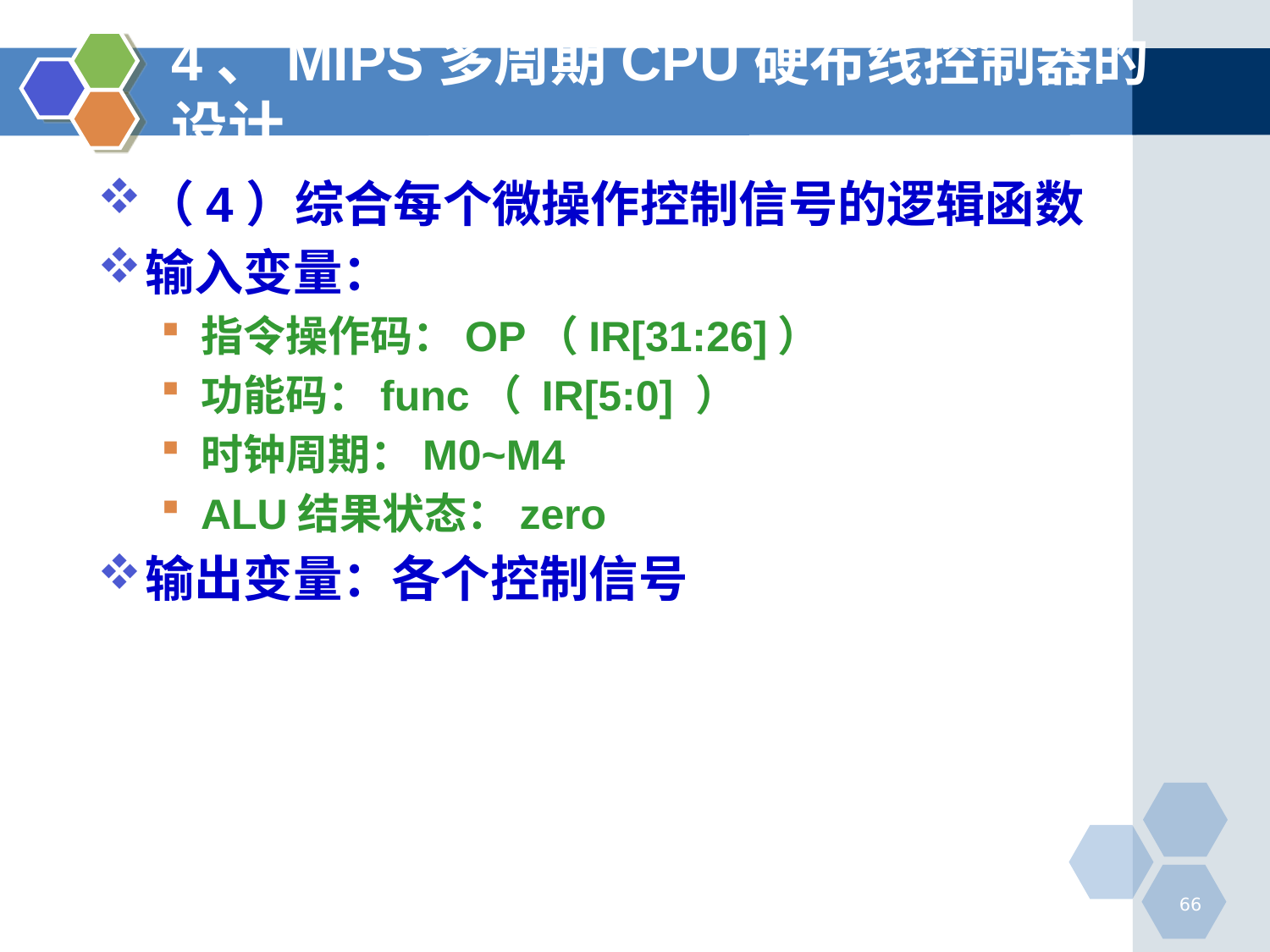

# 4、MIPS多周期CPU硬布线控制器的设计
（4）综合每个微操作控制信号的逻辑函数
输入变量：
指令操作码：OP（IR[31:26]）
功能码：func（ IR[5:0] ）
时钟周期：M0~M4
ALU结果状态：zero
输出变量：各个控制信号

66